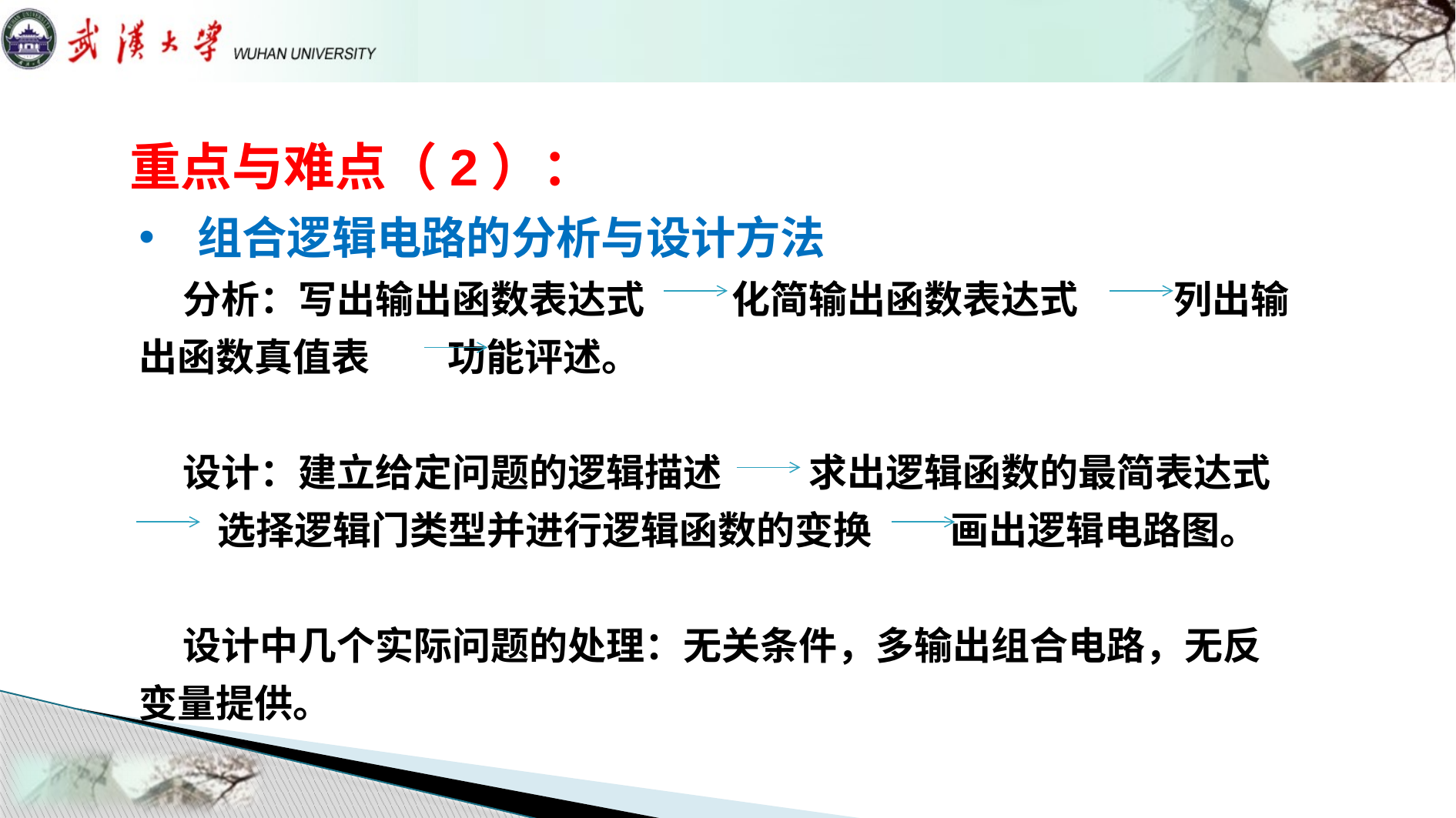

# 重点与难点（2）：
  组合逻辑电路的分析与设计方法
    分析：写出输出函数表达式          化简输出函数表达式           列出输出函数真值表         功能评述。

    设计：建立给定问题的逻辑描述          求出逻辑函数的最简表达式
        选择逻辑门类型并进行逻辑函数的变换         画出逻辑电路图。

    设计中几个实际问题的处理：无关条件，多输出组合电路，无反变量提供。